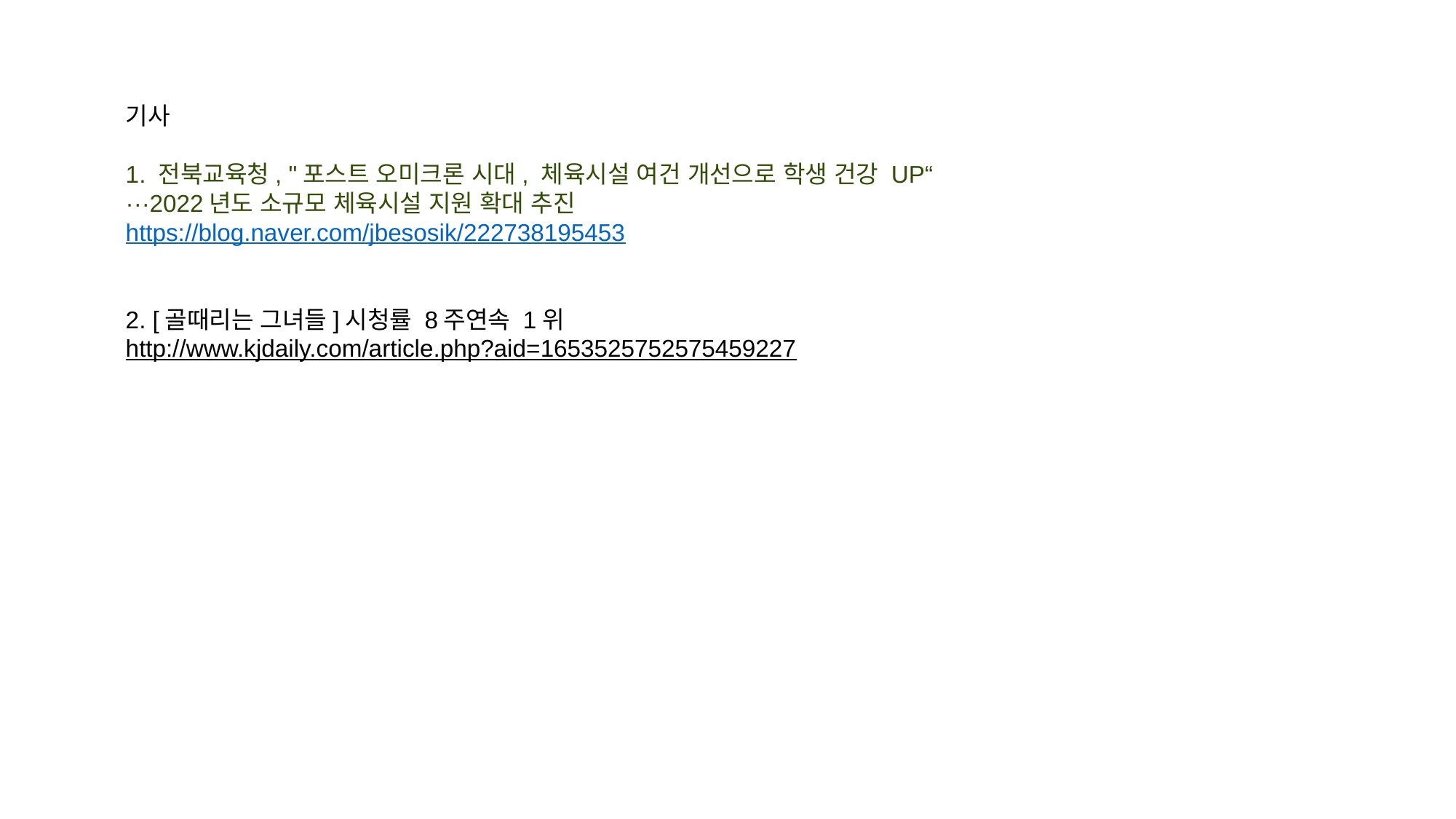

기사

1. 전북교육청, "포스트 오미크론 시대, 체육시설 여건 개선으로 학생 건강 UP“
···2022년도 소규모 체육시설 지원 확대 추진
https://blog.naver.com/jbesosik/222738195453

2. [골때리는 그녀들]시청률 8주연속 1위
http://www.kjdaily.com/article.php?aid=1653525752575459227